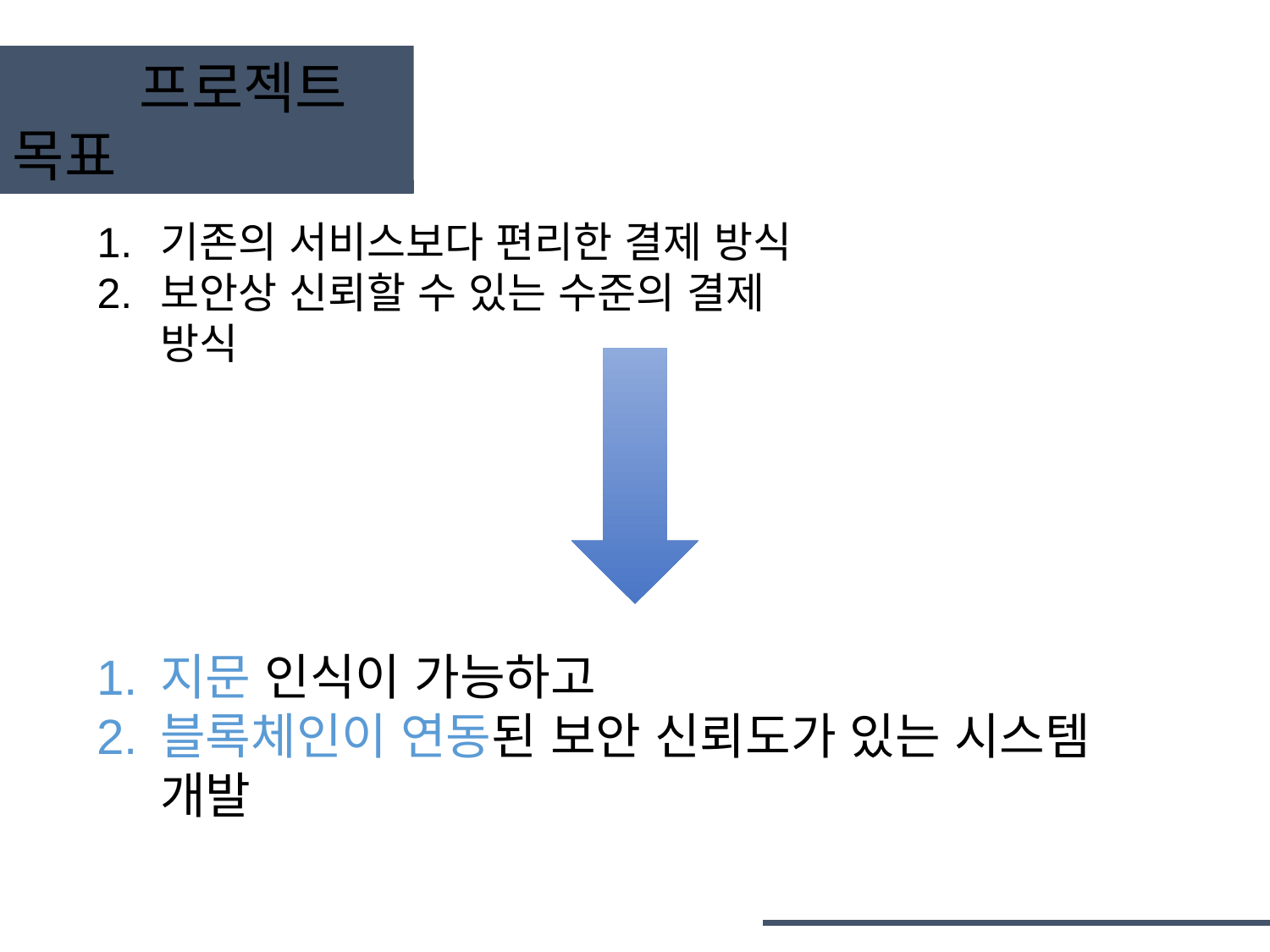

프로젝트 목표
기존의 서비스보다 편리한 결제 방식
보안상 신뢰할 수 있는 수준의 결제 방식

지문 인식이 가능하고
블록체인이 연동된 보안 신뢰도가 있는 시스템 개발